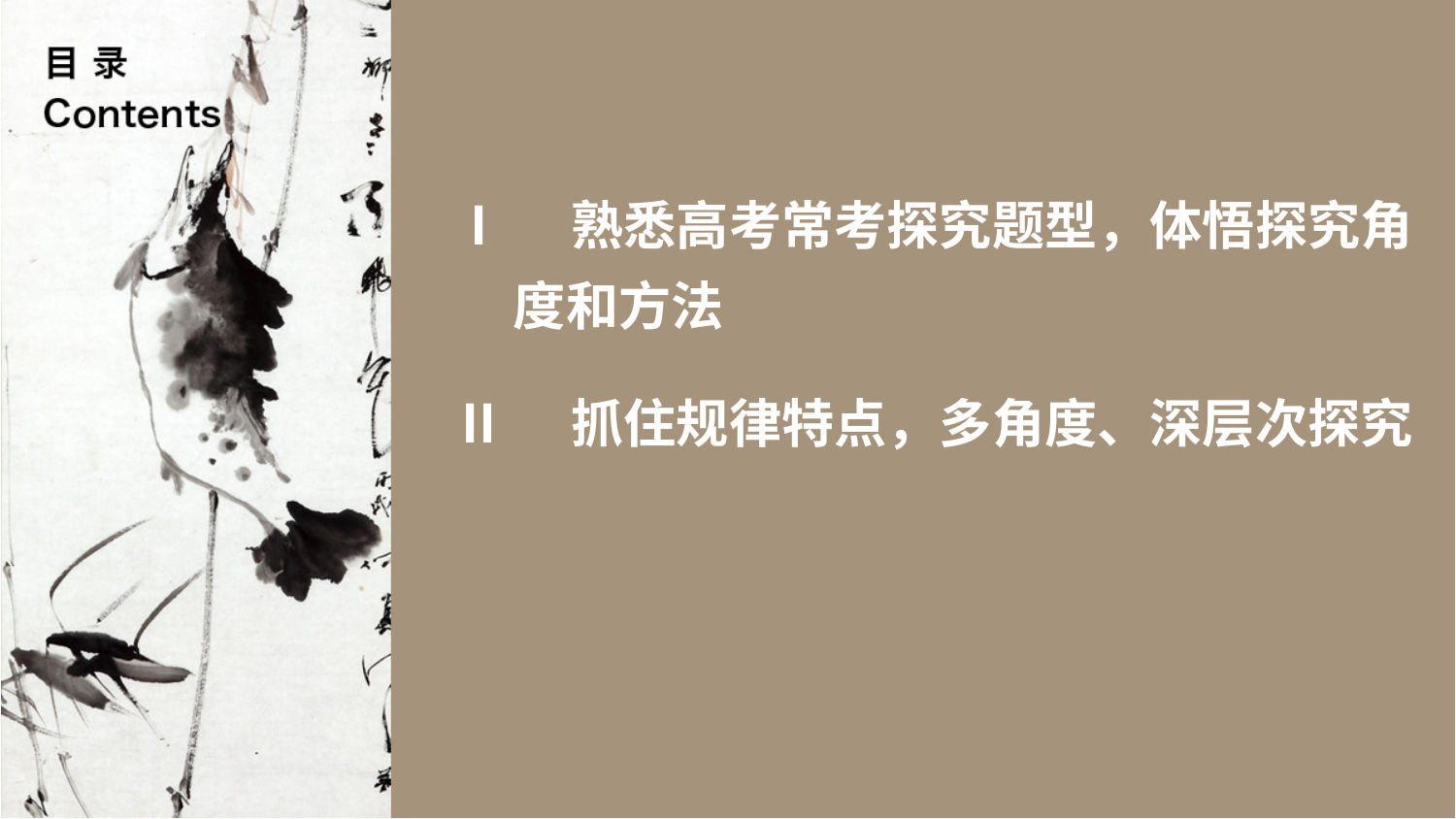

Ⅰ　熟悉高考常考探究题型，体悟探究角
    度和方法
Ⅱ　抓住规律特点，多角度、深层次探究